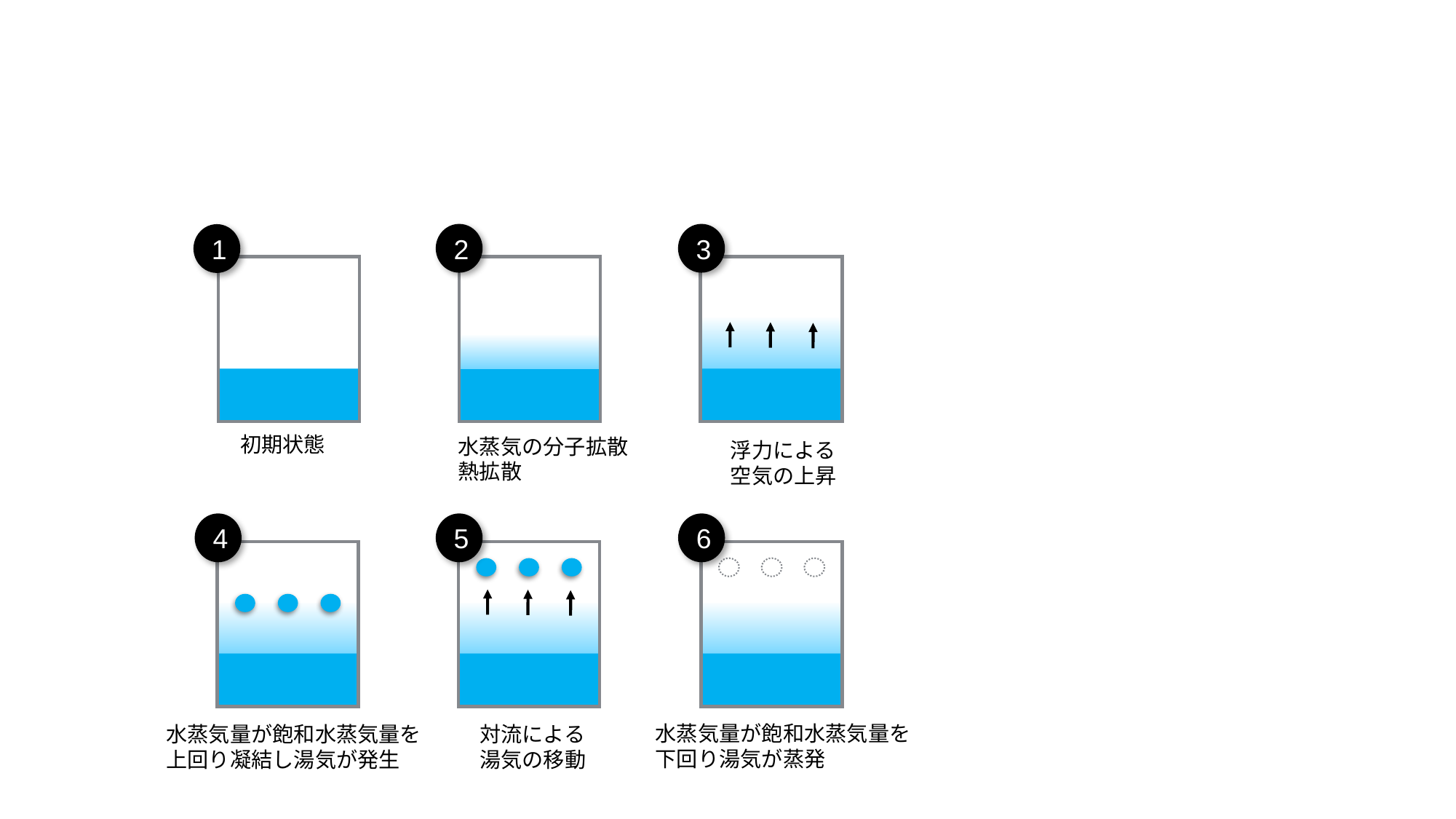

2
3
1

初期状態
水蒸気の分子拡散
熱拡散
浮力による
空気の上昇
4
5
6

水蒸気量が飽和水蒸気量を
下回り湯気が蒸発
水蒸気量が飽和水蒸気量を
上回り凝結し湯気が発生
対流による
湯気の移動